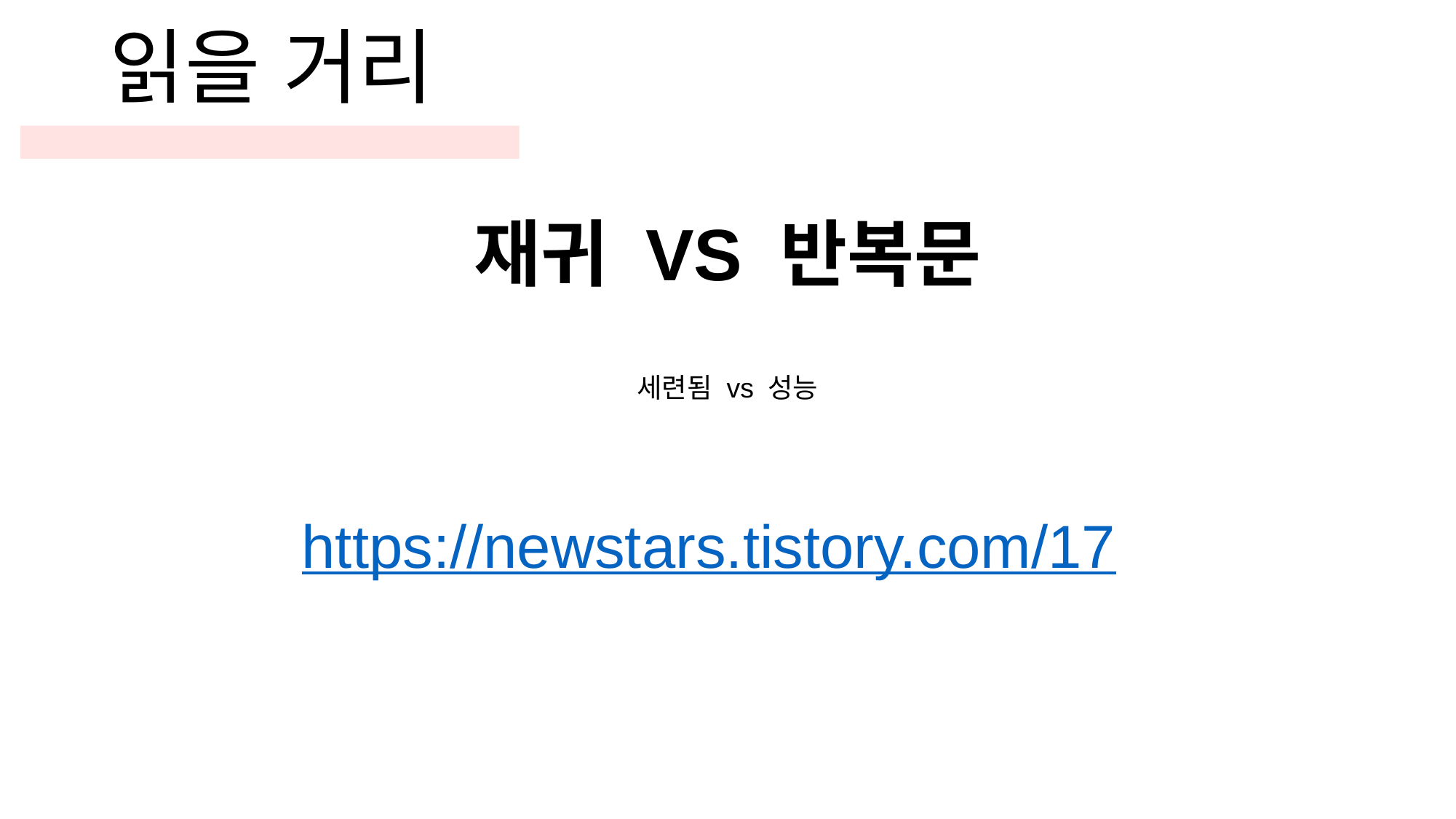

읽을 거리

재귀 VS 반복문
세련됨 vs 성능
https://newstars.tistory.com/17